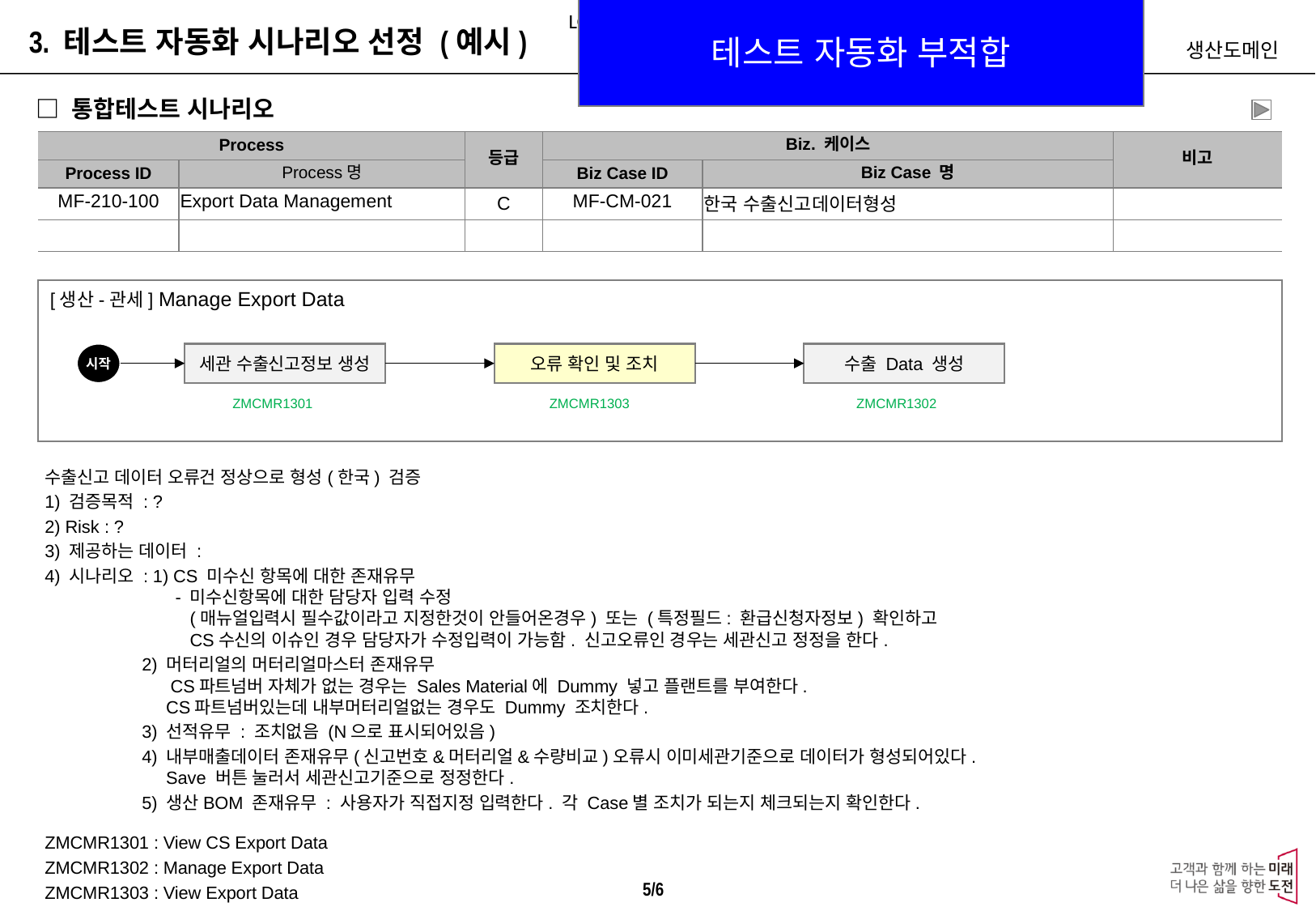

테스트 자동화 부적합
3. 테스트 자동화 시나리오 선정 (예시)
생산도메인
□ 통합테스트 시나리오

| Process |  | 등급 | Biz. 케이스 |  | 비고 |
| --- | --- | --- | --- | --- | --- |
| Process ID | Process명 |  | Biz Case ID | Biz Case 명 |  |
| MF-210-100 | Export Data Management | C | MF-CM-021 | 한국 수출신고데이터형성 |  |
|  |  |  |  |  |  |
[생산-관세] Manage Export Data

시작
세관 수출신고정보 생성
오류 확인 및 조치
수출 Data 생성
ZMCMR1301
ZMCMR1303
ZMCMR1302
수출신고 데이터 오류건 정상으로 형성(한국) 검증
1) 검증목적 : ?
2) Risk : ?
3) 제공하는 데이터 :
4) 시나리오 : 1) CS 미수신 항목에 대한 존재유무
                          - 미수신항목에 대한 담당자 입력 수정
                             (매뉴얼입력시 필수값이라고 지정한것이 안들어온경우) 또는 (특정필드: 환급신청자정보) 확인하고
                             CS수신의 이슈인 경우 담당자가 수정입력이 가능함. 신고오류인 경우는 세관신고 정정을 한다.
                    2) 머터리얼의 머터리얼마스터 존재유무
                         CS파트넘버 자체가 없는 경우는 Sales Material에 Dummy 넣고 플랜트를 부여한다.
                         CS파트넘버있는데 내부머터리얼없는 경우도 Dummy 조치한다.
                    3) 선적유무 : 조치없음 (N으로 표시되어있음)
                    4) 내부매출데이터 존재유무(신고번호&머터리얼&수량비교)오류시 이미세관기준으로 데이터가 형성되어있다.
                         Save 버튼 눌러서 세관신고기준으로 정정한다.
                    5) 생산BOM 존재유무 : 사용자가 직접지정 입력한다. 각 Case별 조치가 되는지 체크되는지 확인한다.
ZMCMR1301 : View CS Export Data
ZMCMR1302 : Manage Export Data
ZMCMR1303 : View Export Data
5/6